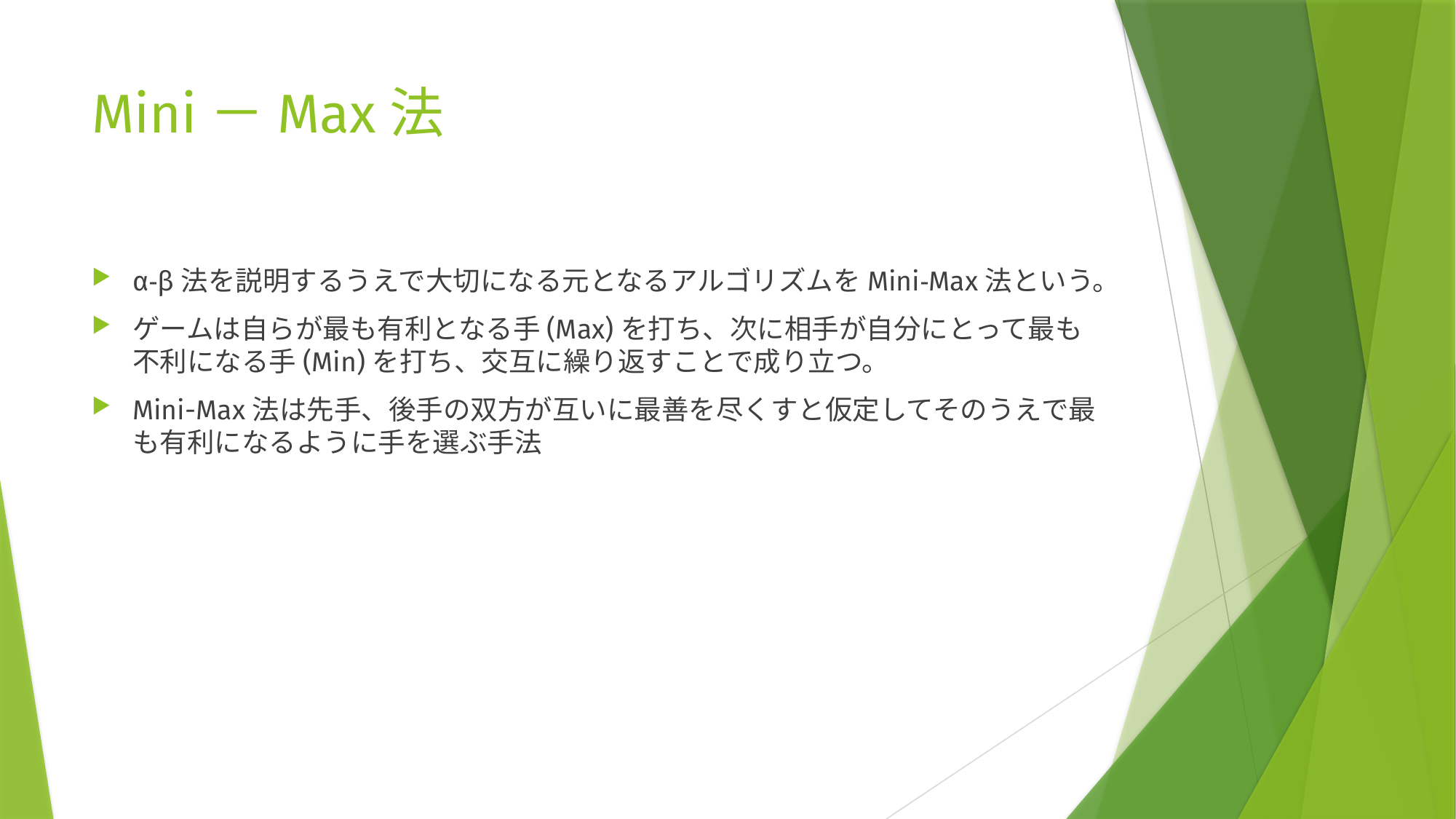

# Mini－Max法
α‐β法を説明するうえで大切になる元となるアルゴリズムをMini‐Max法という。
ゲームは自らが最も有利となる手(Max)を打ち、次に相手が自分にとって最も不利になる手(Min)を打ち、交互に繰り返すことで成り立つ。
Mini-Max法は先手、後手の双方が互いに最善を尽くすと仮定してそのうえで最も有利になるように手を選ぶ手法